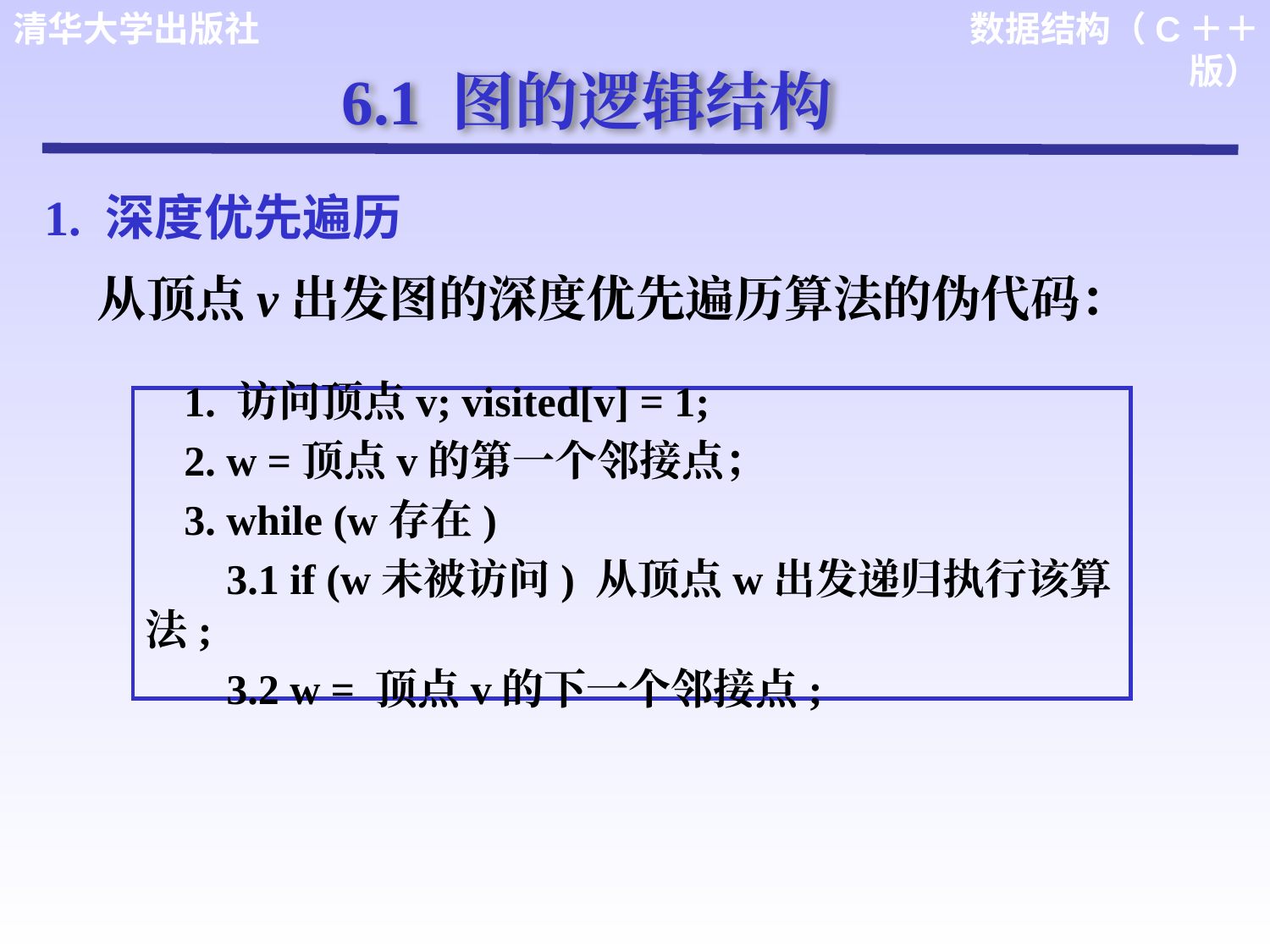

6.1 图的逻辑结构
1. 深度优先遍历
从顶点v出发图的深度优先遍历算法的伪代码：
1. 访问顶点v; visited[v] = 1;
2. w =顶点v的第一个邻接点；
3. while (w存在)
    3.1 if (w未被访问) 从顶点w出发递归执行该算法;
    3.2 w = 顶点v的下一个邻接点;